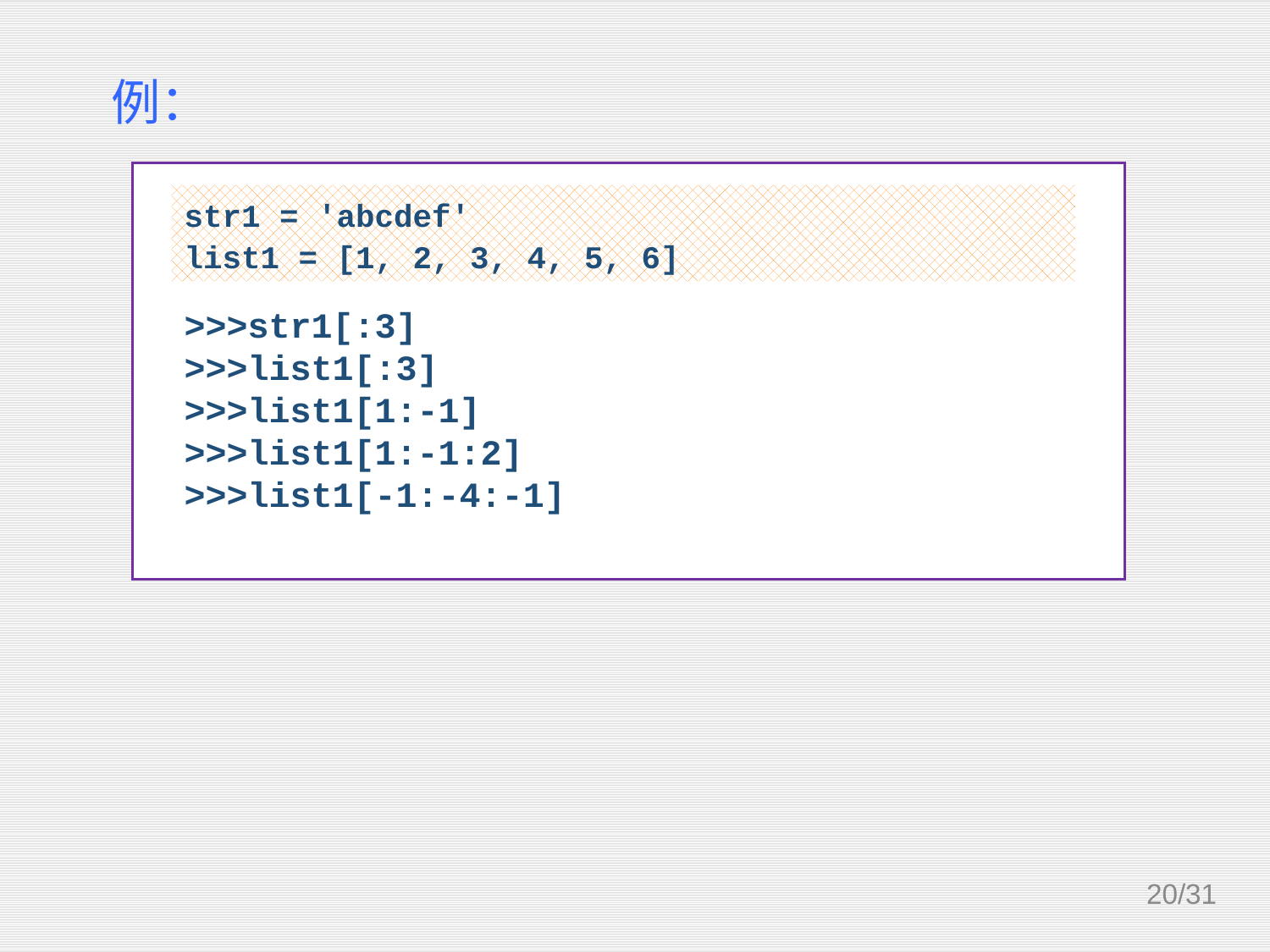

例：

str1 = 'abcdef'
list1 = [1, 2, 3, 4, 5, 6]
>>>str1[:3]
>>>list1[:3]
>>>list1[1:-1]
>>>list1[1:-1:2]
>>>list1[-1:-4:-1]